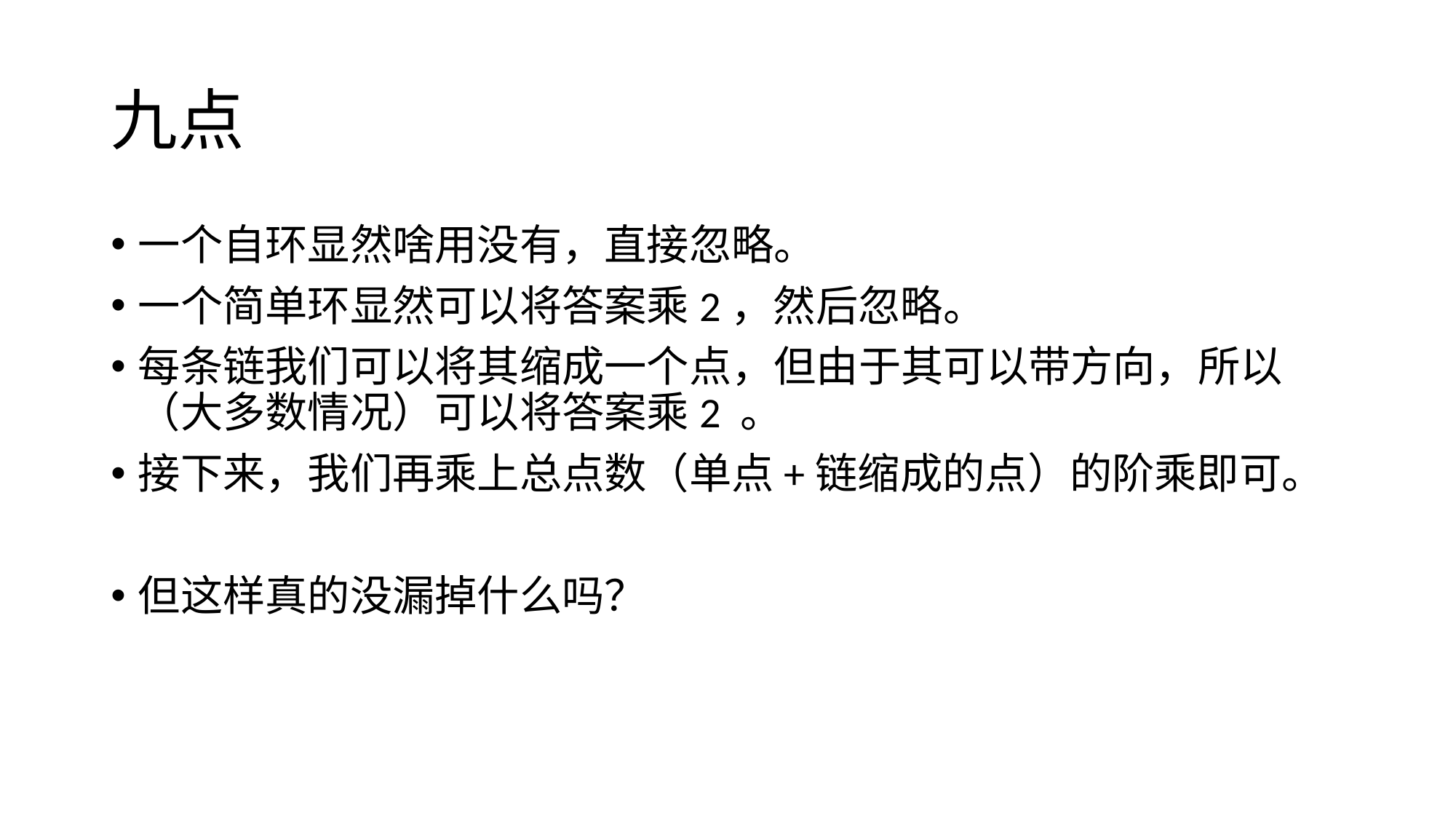

# 九点
一个自环显然啥用没有，直接忽略。
一个简单环显然可以将答案乘2，然后忽略。
每条链我们可以将其缩成一个点，但由于其可以带方向，所以（大多数情况）可以将答案乘2 。
接下来，我们再乘上总点数（单点+链缩成的点）的阶乘即可。

但这样真的没漏掉什么吗？